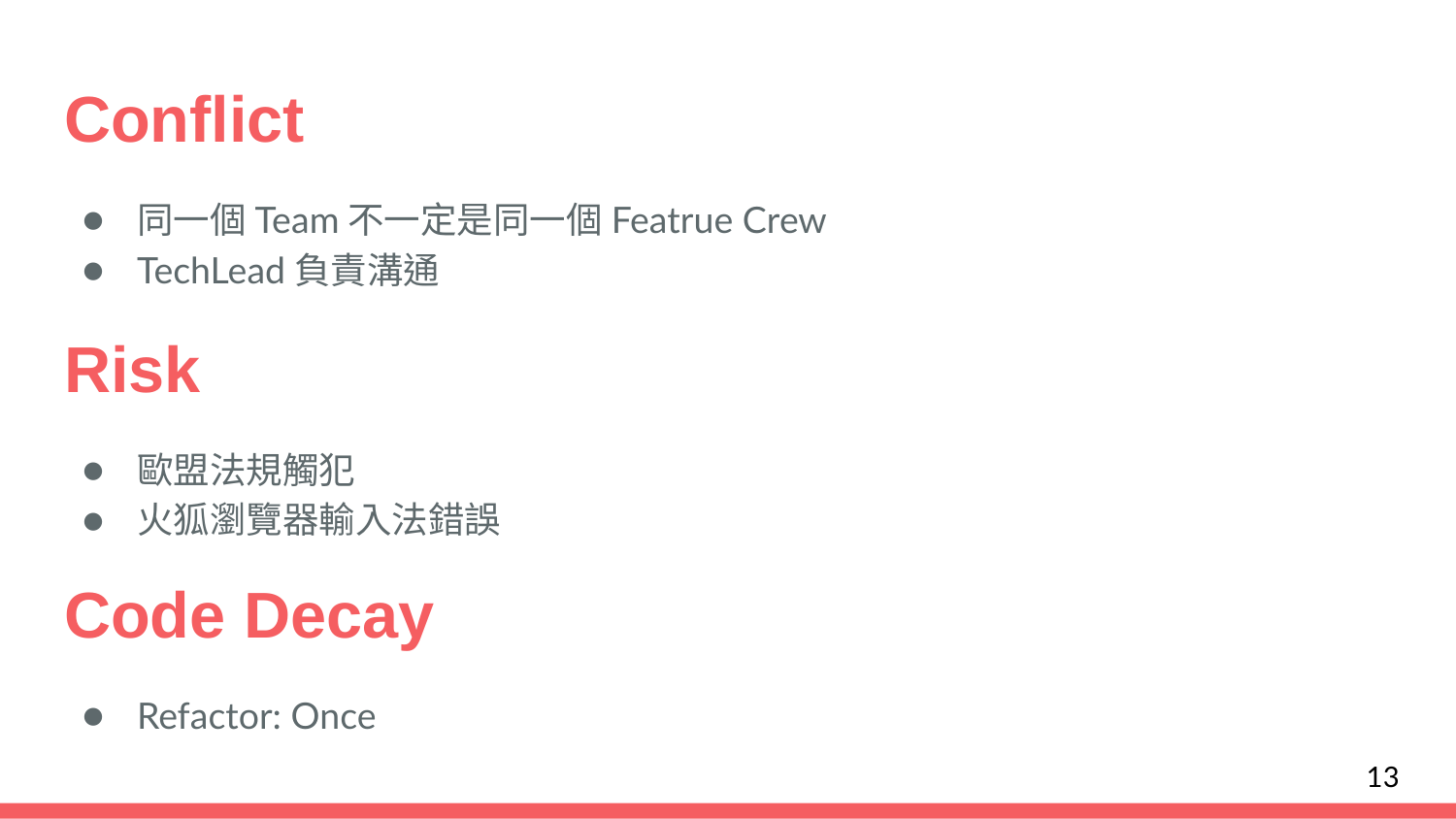

Conflict
同一個Team不一定是同一個Featrue Crew
TechLead負責溝通
# Risk
歐盟法規觸犯
火狐瀏覽器輸入法錯誤
Code Decay
Refactor: Once
13